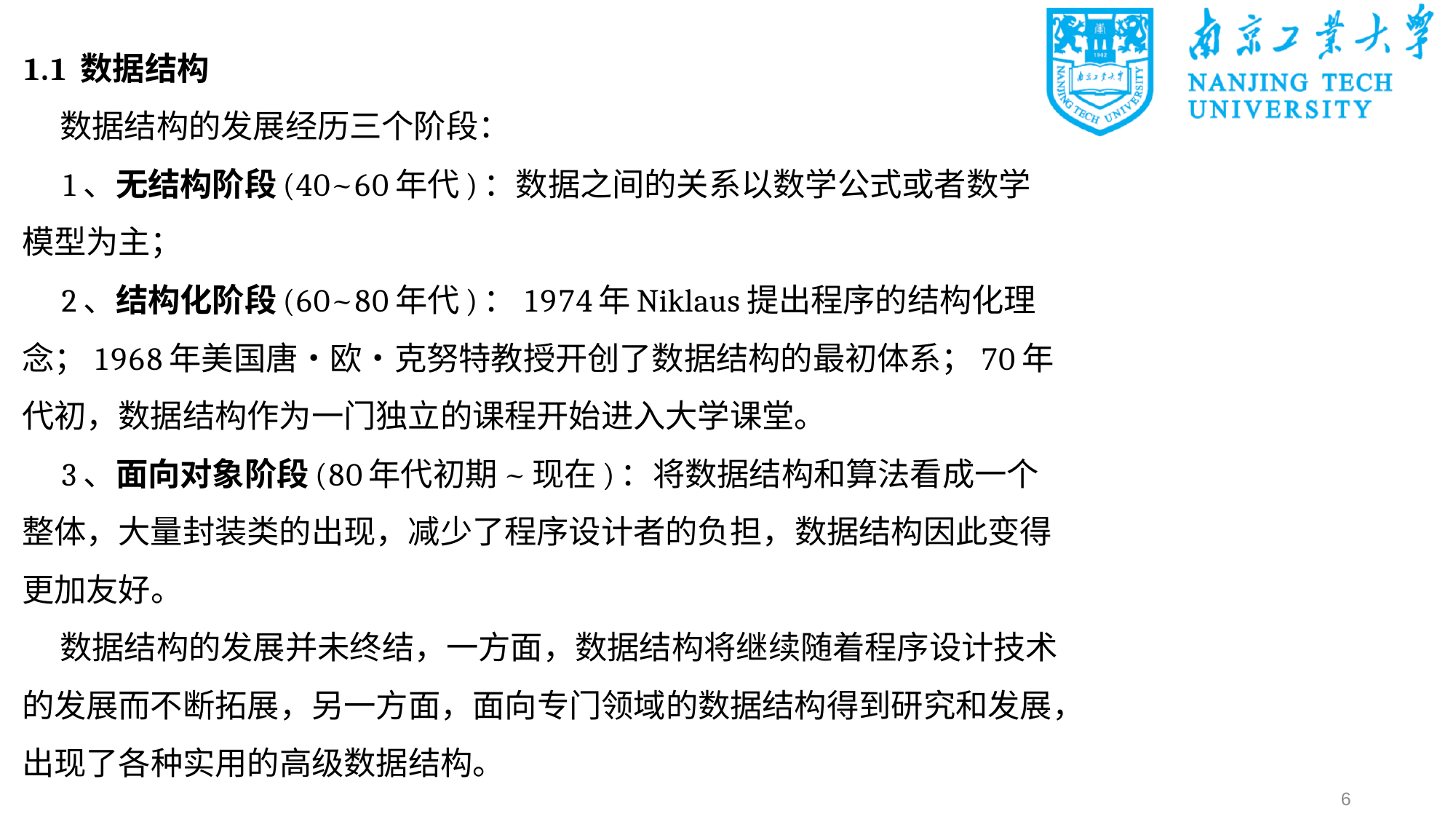

1.1 数据结构
数据结构的发展经历三个阶段：
1、无结构阶段(40~60年代)：数据之间的关系以数学公式或者数学模型为主；
2、结构化阶段(60~80年代)：1974年Niklaus提出程序的结构化理念；1968年美国唐•欧•克努特教授开创了数据结构的最初体系；70年代初，数据结构作为一门独立的课程开始进入大学课堂。
3、面向对象阶段(80年代初期~现在)：将数据结构和算法看成一个整体，大量封装类的出现，减少了程序设计者的负担，数据结构因此变得更加友好。
数据结构的发展并未终结，一方面，数据结构将继续随着程序设计技术的发展而不断拓展，另一方面，面向专门领域的数据结构得到研究和发展，出现了各种实用的高级数据结构。
6